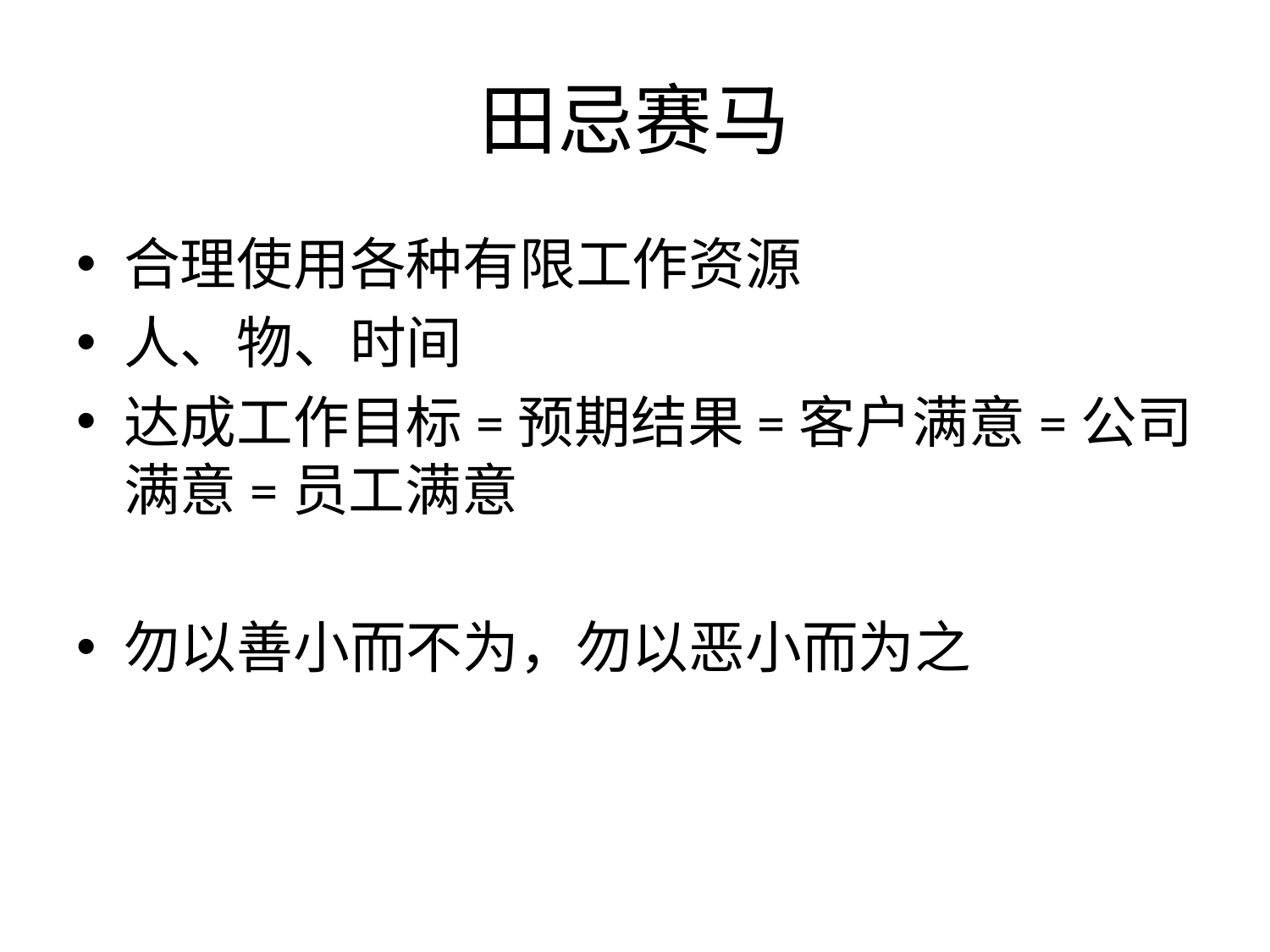

# 田忌赛马
合理使用各种有限工作资源
人、物、时间
达成工作目标=预期结果=客户满意=公司满意=员工满意

勿以善小而不为，勿以恶小而为之